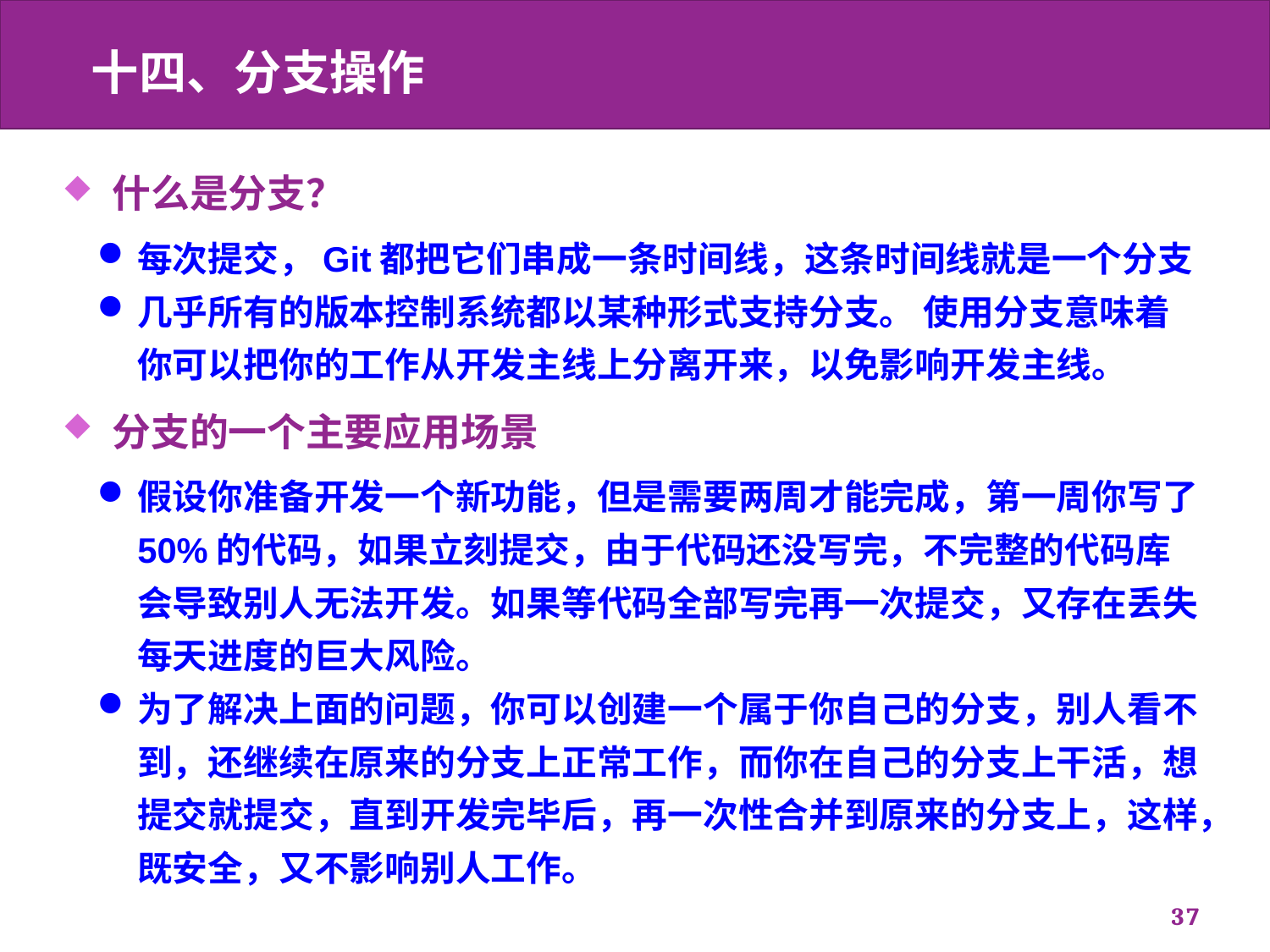

# 十四、分支操作
什么是分支？
每次提交，Git都把它们串成一条时间线，这条时间线就是一个分支
几乎所有的版本控制系统都以某种形式支持分支。 使用分支意味着你可以把你的工作从开发主线上分离开来，以免影响开发主线。
分支的一个主要应用场景
假设你准备开发一个新功能，但是需要两周才能完成，第一周你写了50%的代码，如果立刻提交，由于代码还没写完，不完整的代码库会导致别人无法开发。如果等代码全部写完再一次提交，又存在丢失每天进度的巨大风险。
为了解决上面的问题，你可以创建一个属于你自己的分支，别人看不到，还继续在原来的分支上正常工作，而你在自己的分支上干活，想提交就提交，直到开发完毕后，再一次性合并到原来的分支上，这样，既安全，又不影响别人工作。

37